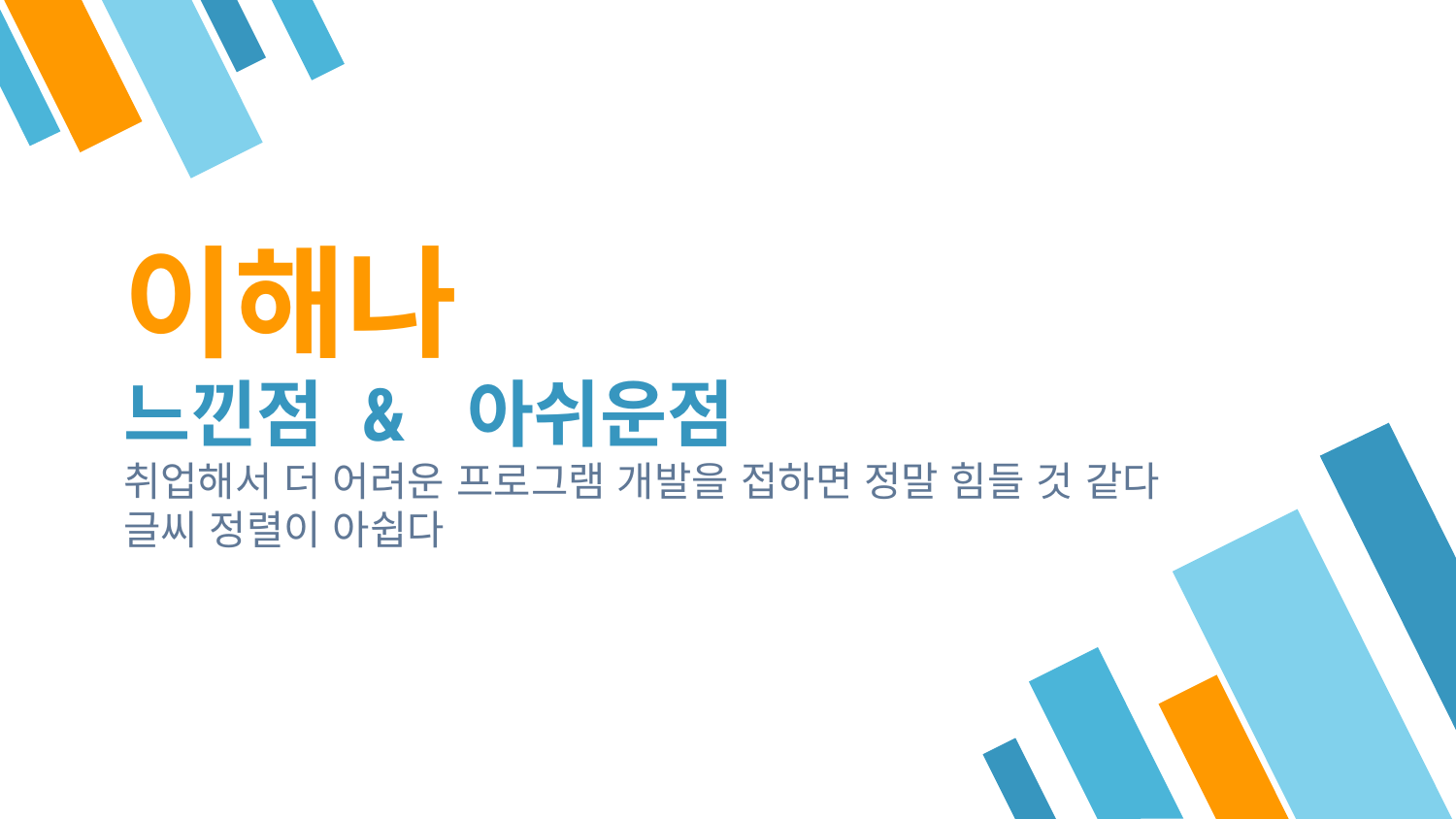

이해나
느낀점 & 아쉬운점
취업해서 더 어려운 프로그램 개발을 접하면 정말 힘들 것 같다
글씨 정렬이 아쉽다